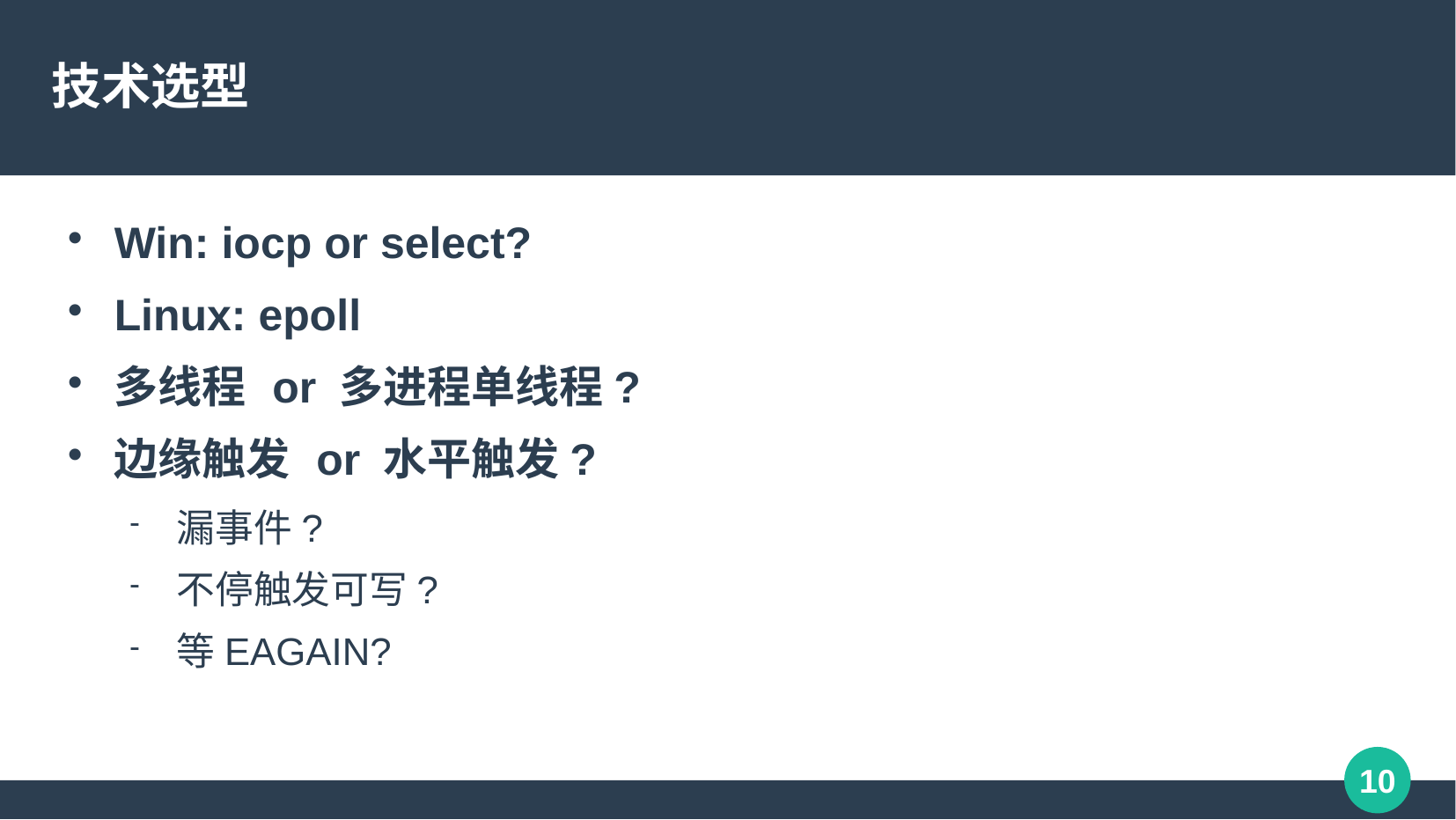

技术选型
Win: iocp or select?
Linux: epoll
多线程 or 多进程单线程?
边缘触发 or 水平触发?
漏事件?
不停触发可写?
等EAGAIN?